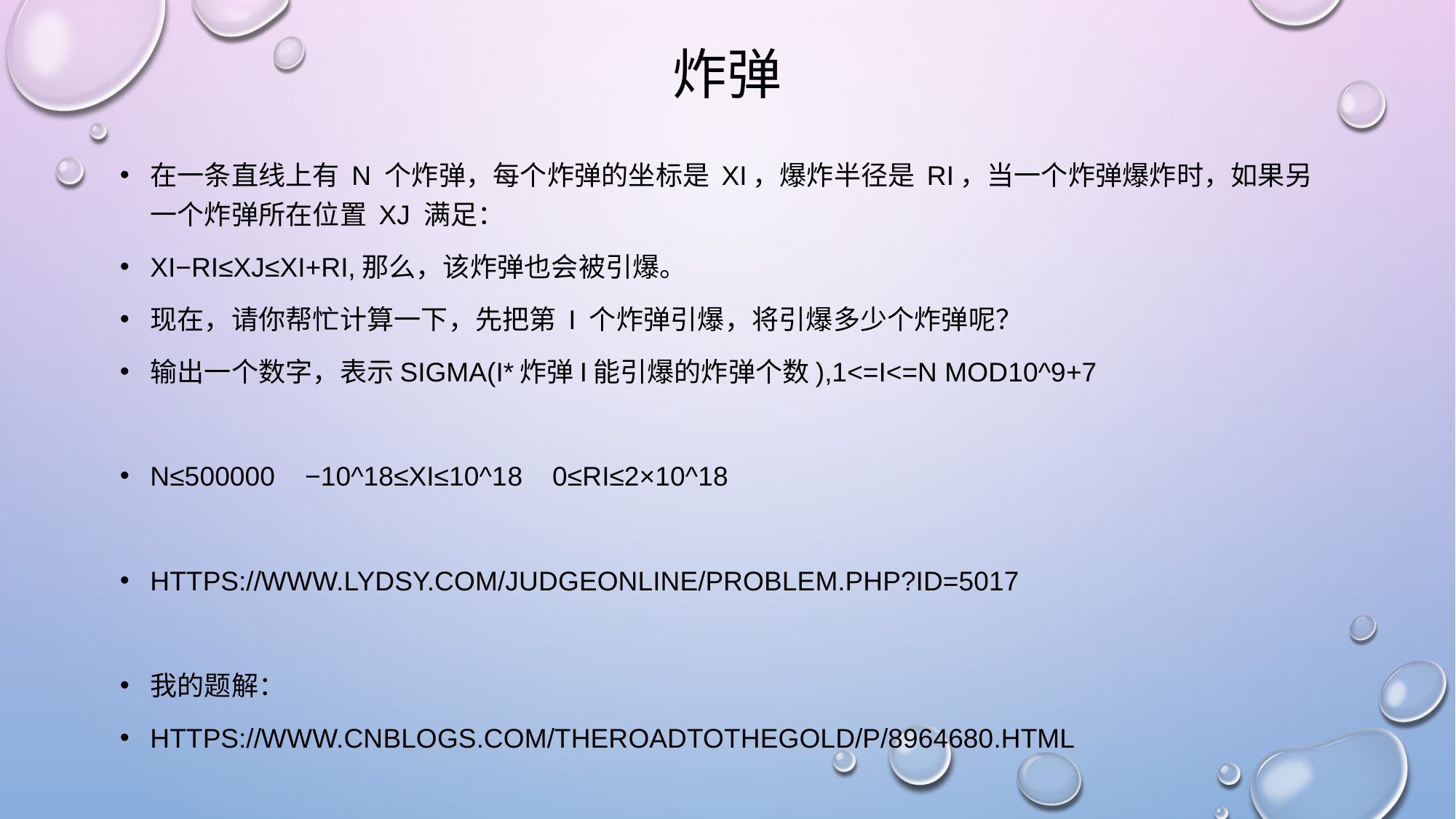

# 炸弹
在一条直线上有 N 个炸弹，每个炸弹的坐标是 Xi，爆炸半径是 Ri，当一个炸弹爆炸时，如果另一个炸弹所在位置 Xj 满足：
Xi−Ri≤Xj≤Xi+Ri,那么，该炸弹也会被引爆。
现在，请你帮忙计算一下，先把第 i 个炸弹引爆，将引爆多少个炸弹呢？
输出一个数字，表示Sigma(i*炸弹i能引爆的炸弹个数),1<=i<=N mod10^9+7

N≤500000    −10^18≤Xi≤10^18    0≤Ri≤2×10^18

https://www.lydsy.com/JudgeOnline/problem.php?id=5017

我的题解：
https://www.cnblogs.com/TheRoadToTheGold/p/8964680.html